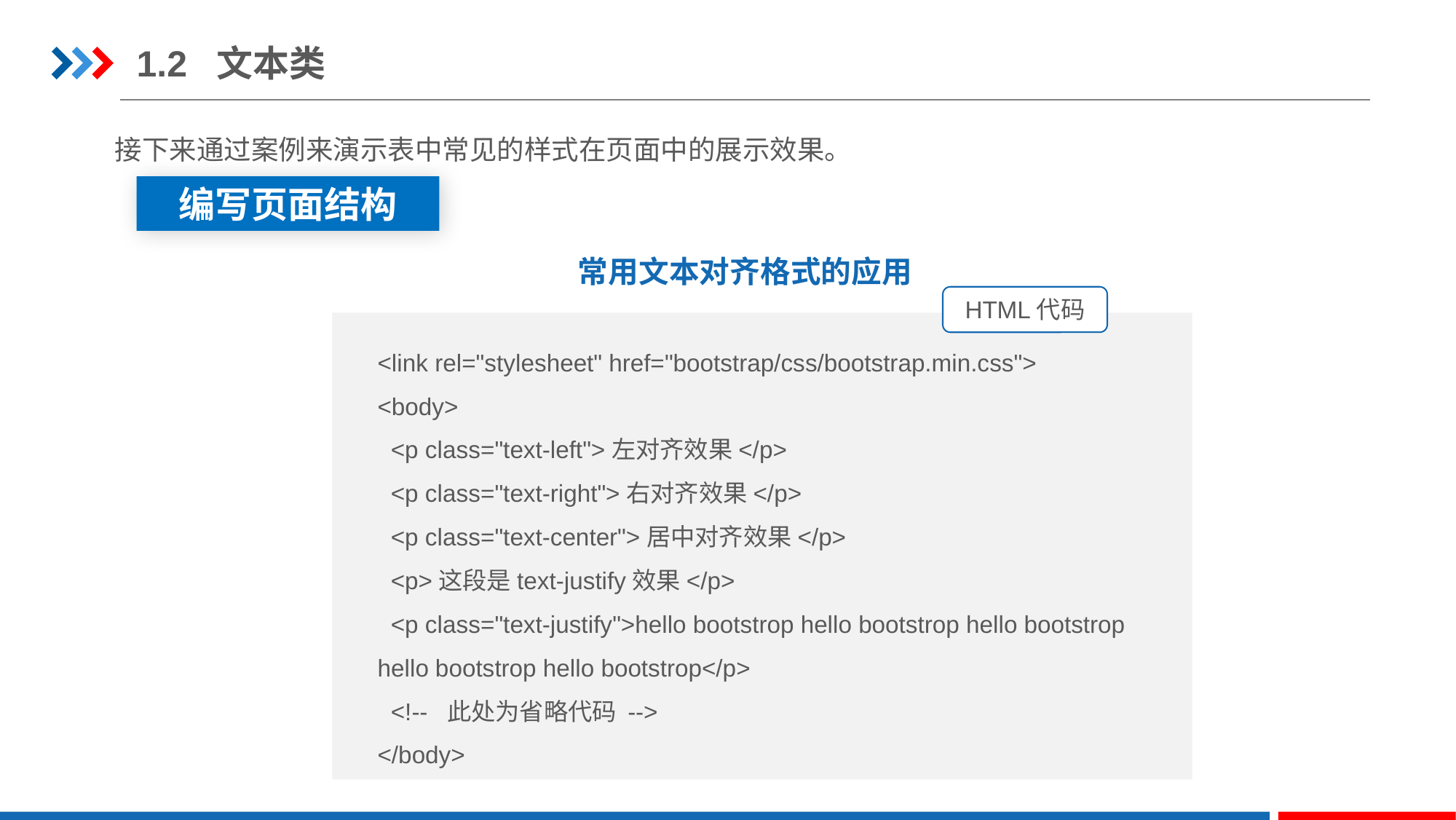

1.2  文本类
接下来通过案例来演示表中常见的样式在页面中的展示效果。
编写页面结构
常用文本对齐格式的应用
HTML代码

<link rel="stylesheet" href="bootstrap/css/bootstrap.min.css">
<body>
  <p class="text-left">左对齐效果</p>
  <p class="text-right">右对齐效果</p>
  <p class="text-center">居中对齐效果</p>
  <p>这段是text-justify效果</p>
  <p class="text-justify">hello bootstrop hello bootstrop hello bootstrop hello bootstrop hello bootstrop</p>
  <!--  此处为省略代码 -->
</body>